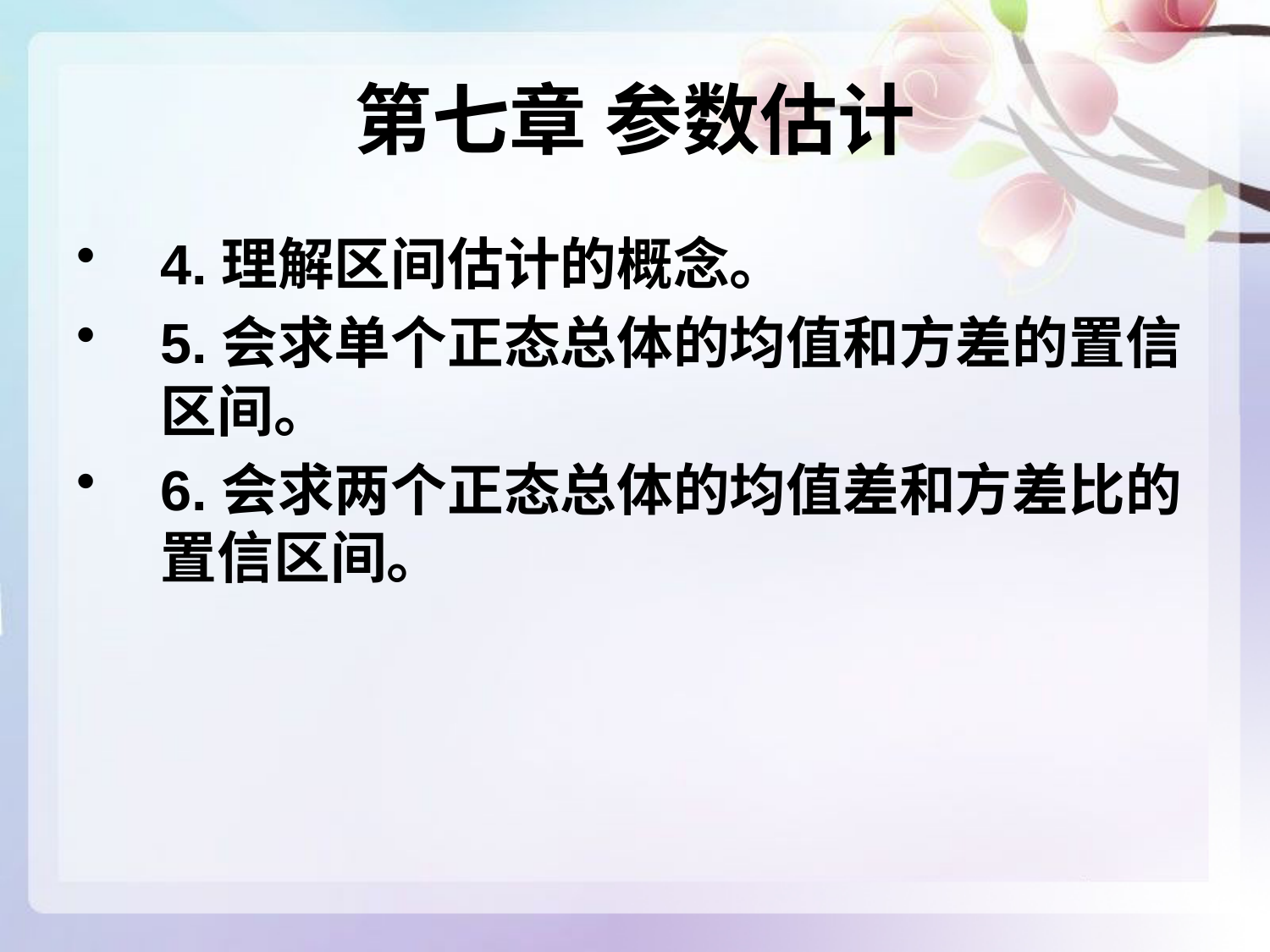

# 第七章 参数估计
4.理解区间估计的概念。
5.会求单个正态总体的均值和方差的置信区间。
6.会求两个正态总体的均值差和方差比的置信区间。